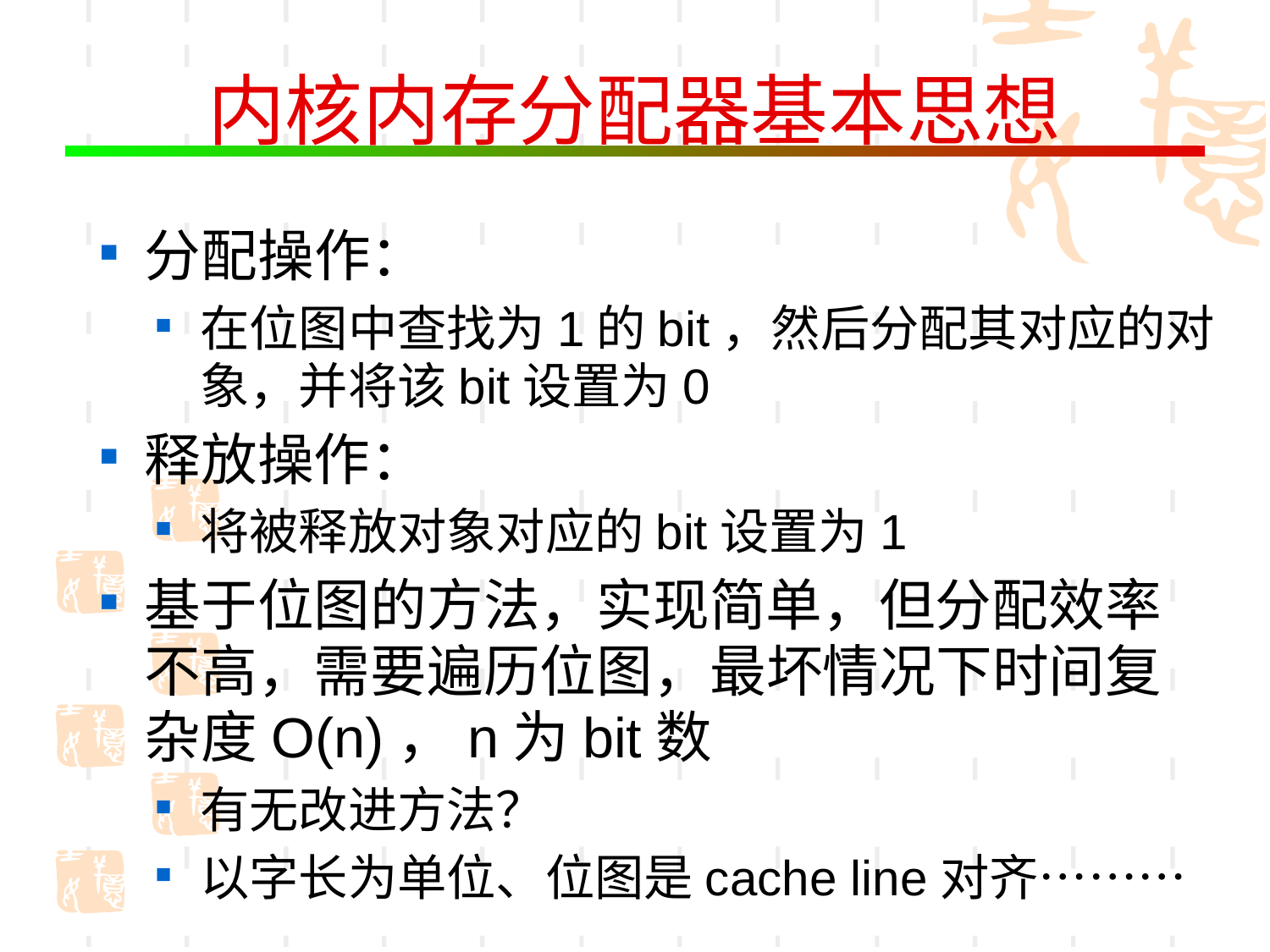

# 内核内存分配器基本思想
分配操作：
在位图中查找为1的bit，然后分配其对应的对象，并将该bit设置为0
释放操作：
将被释放对象对应的bit设置为1
基于位图的方法，实现简单，但分配效率不高，需要遍历位图，最坏情况下时间复杂度O(n)，n为bit数
有无改进方法？
以字长为单位、位图是cache line对齐………